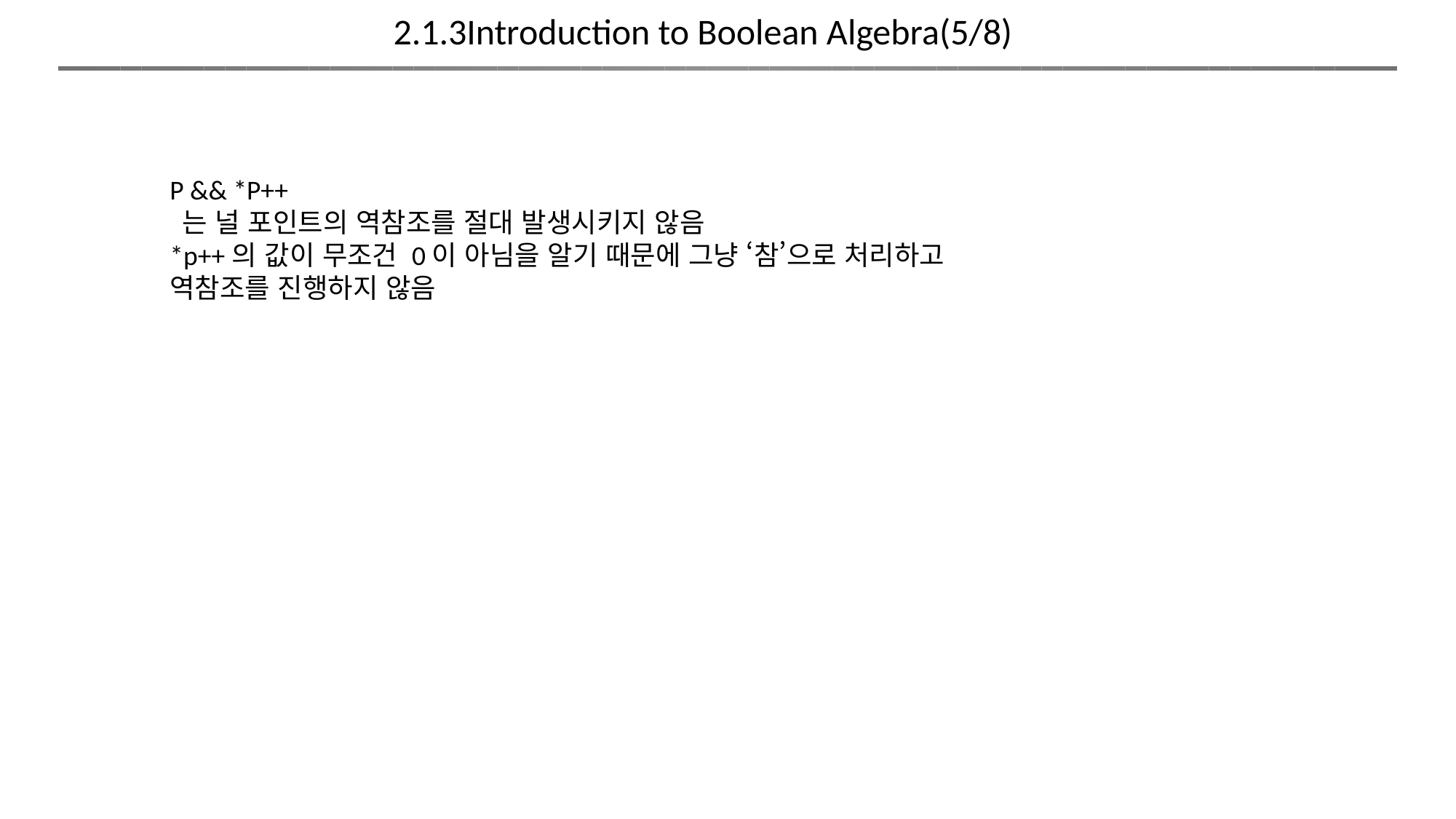

2.1.3Introduction to Boolean Algebra(5/8)

P && *P++
 는 널 포인트의 역참조를 절대 발생시키지 않음
*p++의 값이 무조건 0이 아님을 알기 때문에 그냥 ‘참’으로 처리하고 역참조를 진행하지 않음